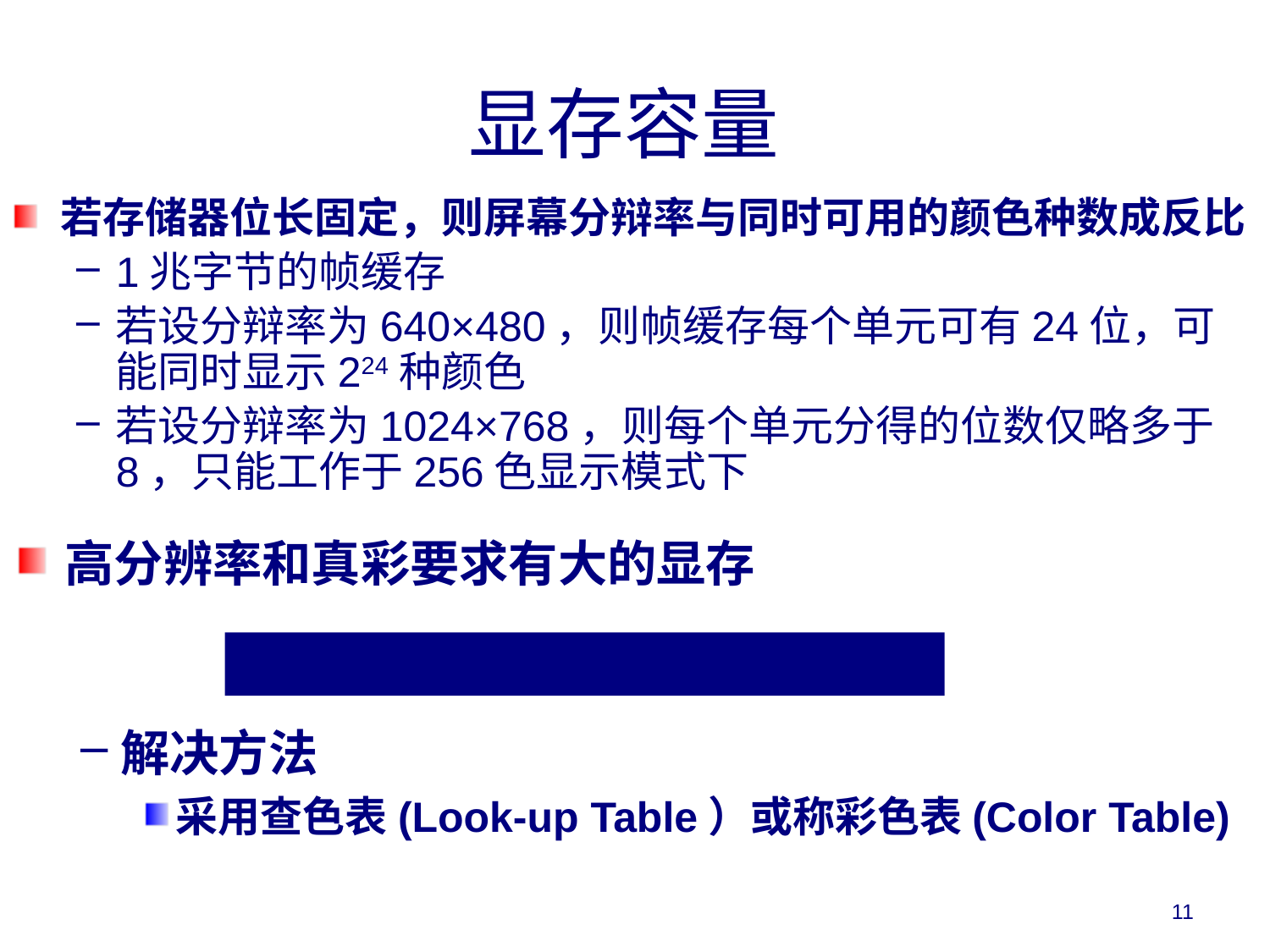

# 显存容量
若存储器位长固定，则屏幕分辩率与同时可用的颜色种数成反比
1兆字节的帧缓存
若设分辩率为640×480，则帧缓存每个单元可有24位，可能同时显示224种颜色
若设分辩率为1024×768，则每个单元分得的位数仅略多于8，只能工作于256色显示模式下
高分辨率和真彩要求有大的显存

1024*768真彩模式需要3M字节显存
解决方法
采用查色表(Look-up Table）或称彩色表(Color Table)

11